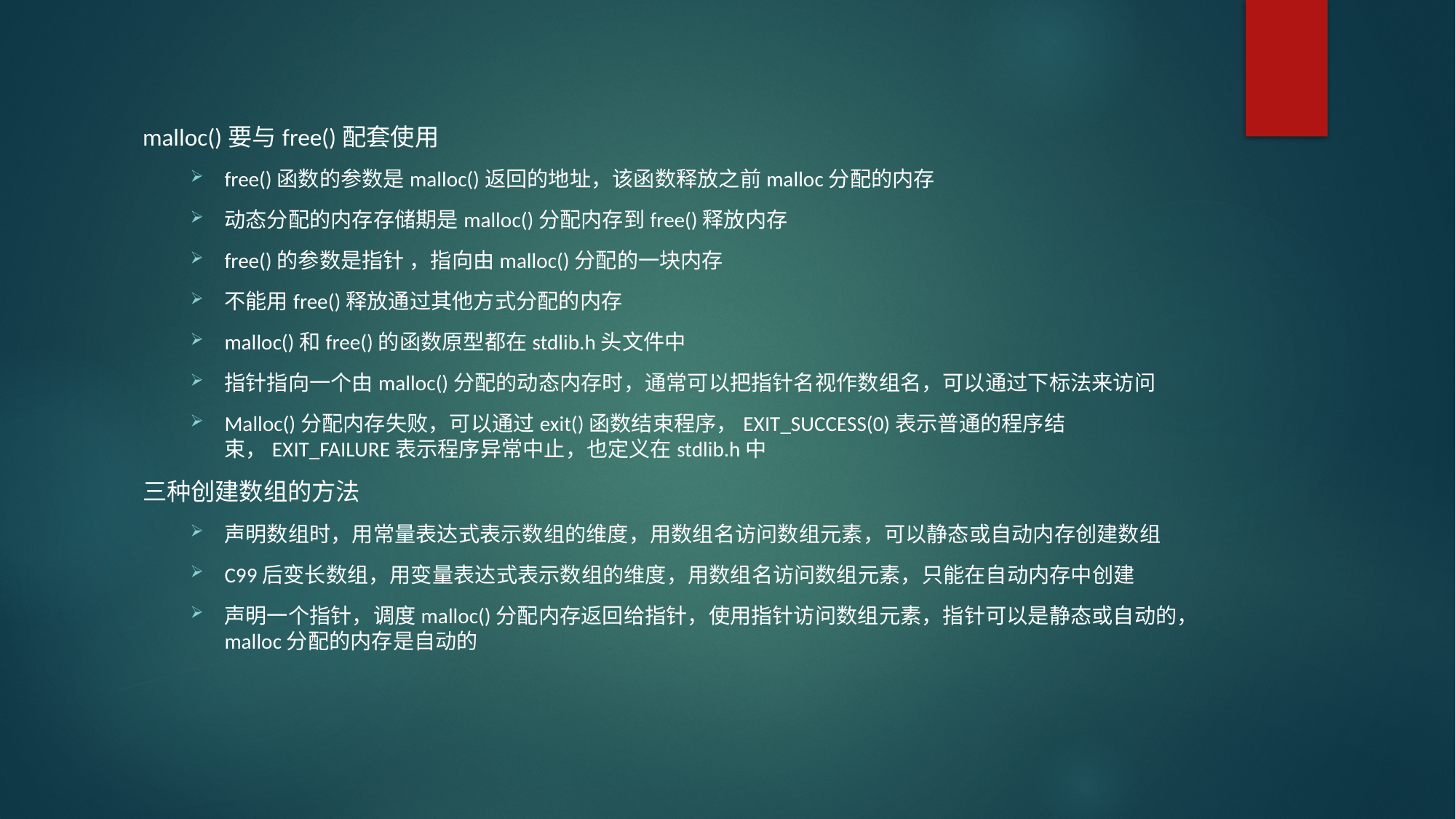

malloc()要与free()配套使用
free()函数的参数是malloc()返回的地址，该函数释放之前malloc分配的内存
动态分配的内存存储期是malloc()分配内存到free()释放内存
free()的参数是指针 ，指向由malloc()分配的一块内存
不能用free()释放通过其他方式分配的内存
malloc()和free()的函数原型都在stdlib.h头文件中
指针指向一个由malloc()分配的动态内存时，通常可以把指针名视作数组名，可以通过下标法来访问
Malloc()分配内存失败，可以通过exit()函数结束程序，EXIT_SUCCESS(0)表示普通的程序结束，EXIT_FAILURE表示程序异常中止，也定义在stdlib.h中
三种创建数组的方法
声明数组时，用常量表达式表示数组的维度，用数组名访问数组元素，可以静态或自动内存创建数组
C99后变长数组，用变量表达式表示数组的维度，用数组名访问数组元素，只能在自动内存中创建
声明一个指针，调度malloc()分配内存返回给指针，使用指针访问数组元素，指针可以是静态或自动的，malloc分配的内存是自动的